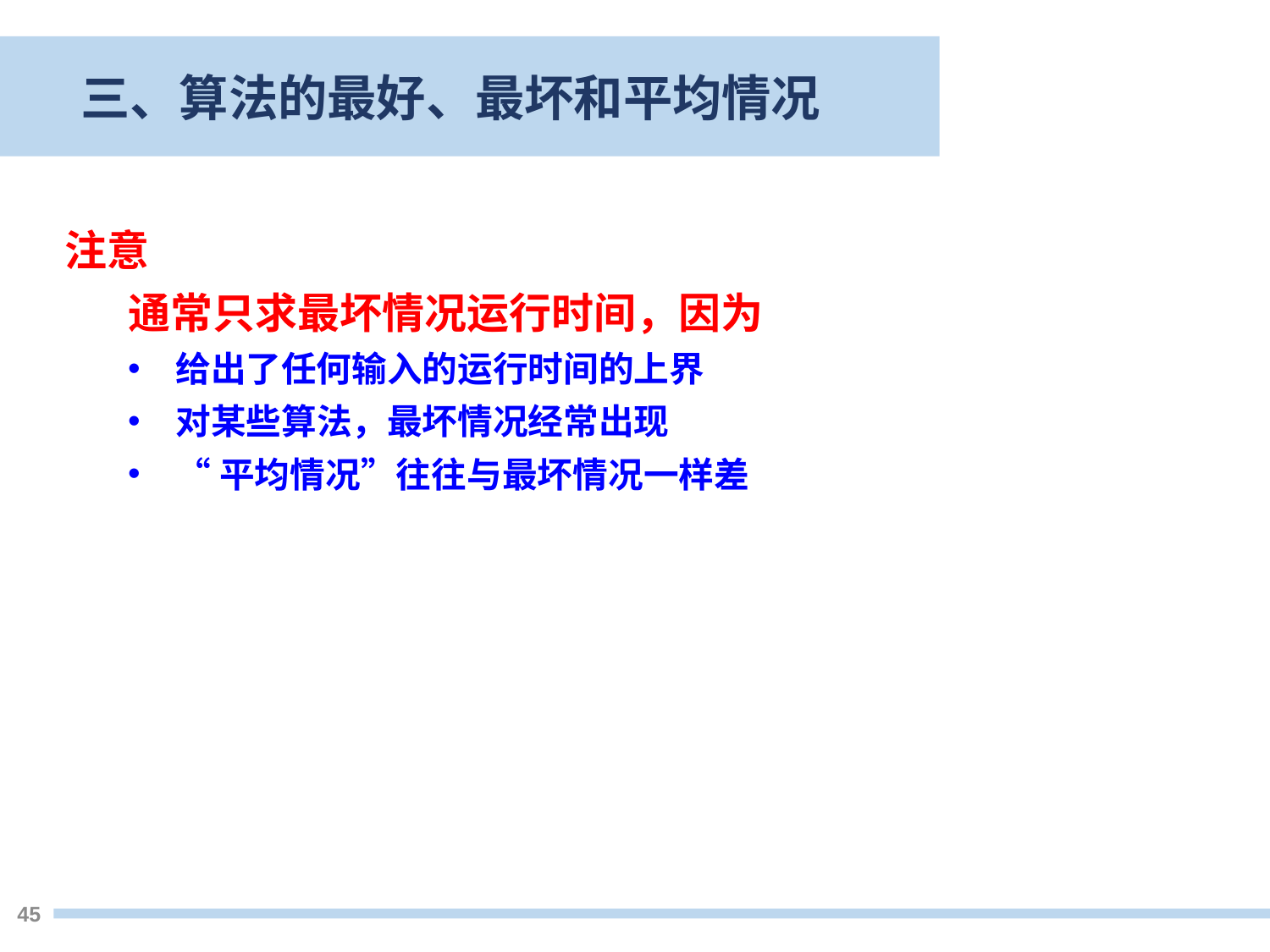

三、算法的最好、最坏和平均情况
注意
通常只求最坏情况运行时间，因为
给出了任何输入的运行时间的上界
对某些算法，最坏情况经常出现
“平均情况”往往与最坏情况一样差
45